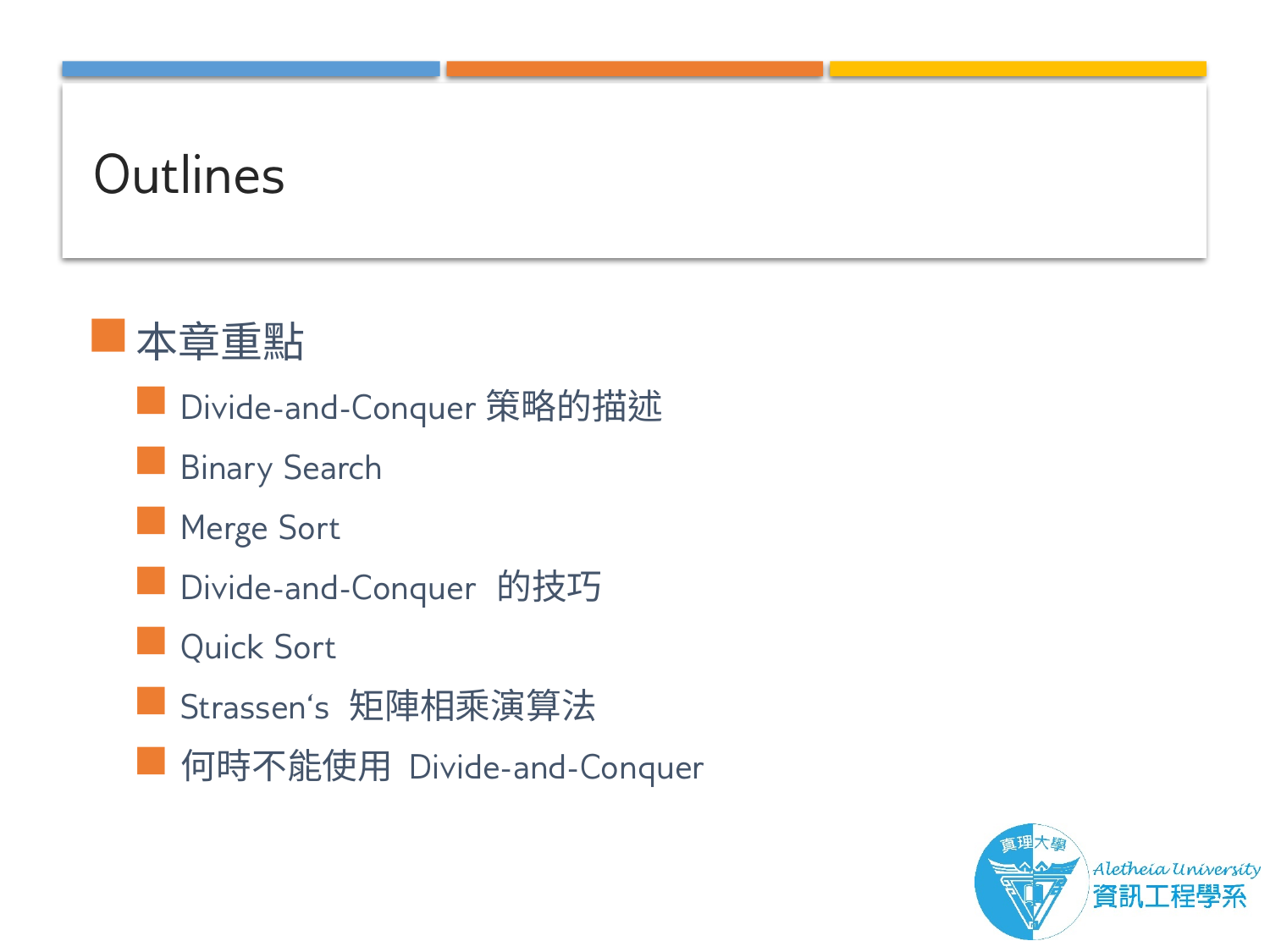

# Outlines
本章重點
Divide-and-Conquer策略的描述
Binary Search
Merge Sort
Divide-and-Conquer 的技巧
Quick Sort
Strassen‘s 矩陣相乘演算法
何時不能使用 Divide-and-Conquer